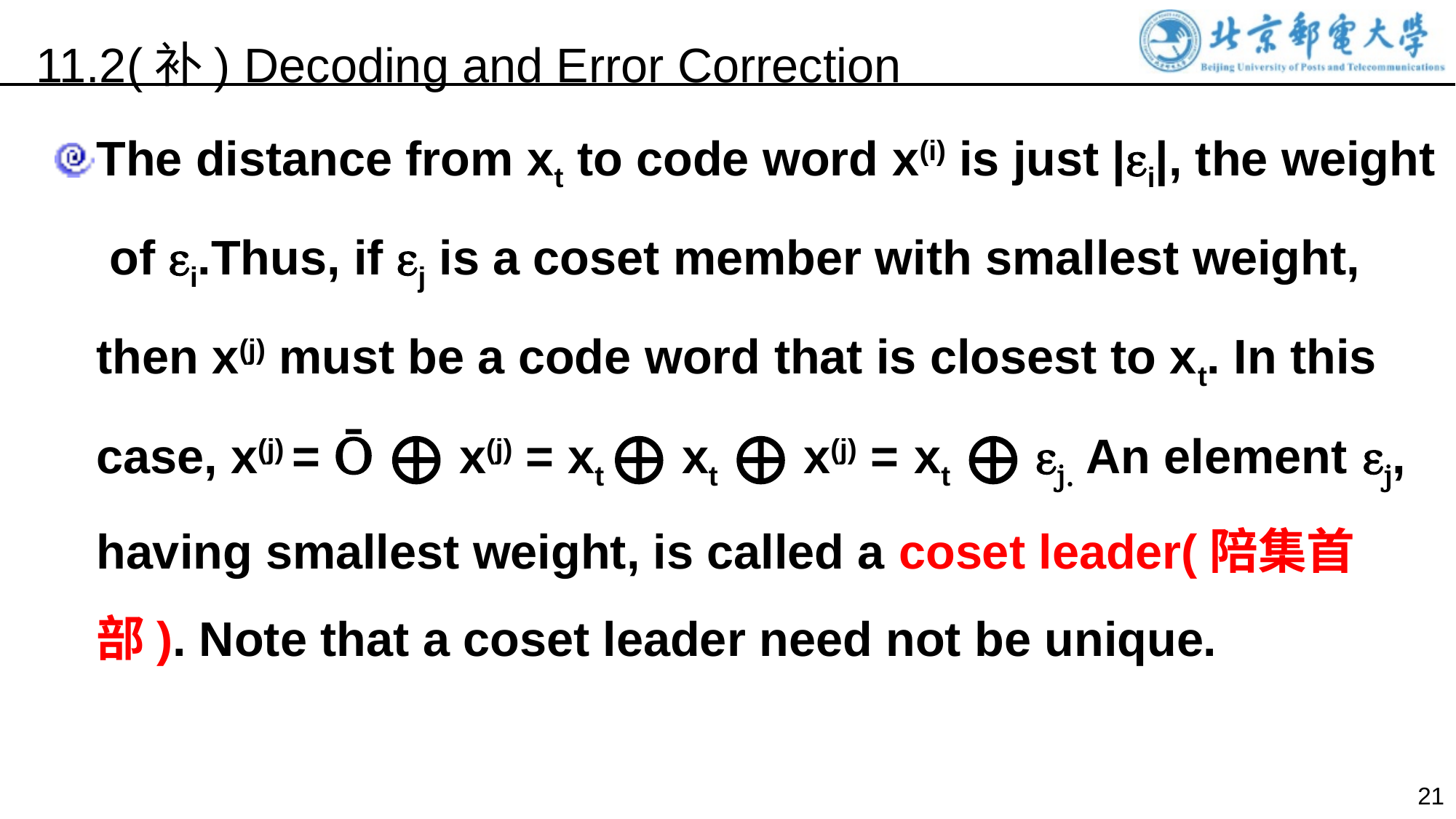

11.2(补) Decoding and Error Correction
The distance from xt to code word x(i) is just |ɛi|, the weight  of ɛi.Thus, if ɛj is a coset member with smallest weight, then x(j) must be a code word that is closest to xt. In this case, x(j) = Ō ⨁ x(j) = xt ⨁ xt ⨁ x(j) = xt ⨁ ɛj. An element ɛj, having smallest weight, is called a coset leader(陪集首部). Note that a coset leader need not be unique.